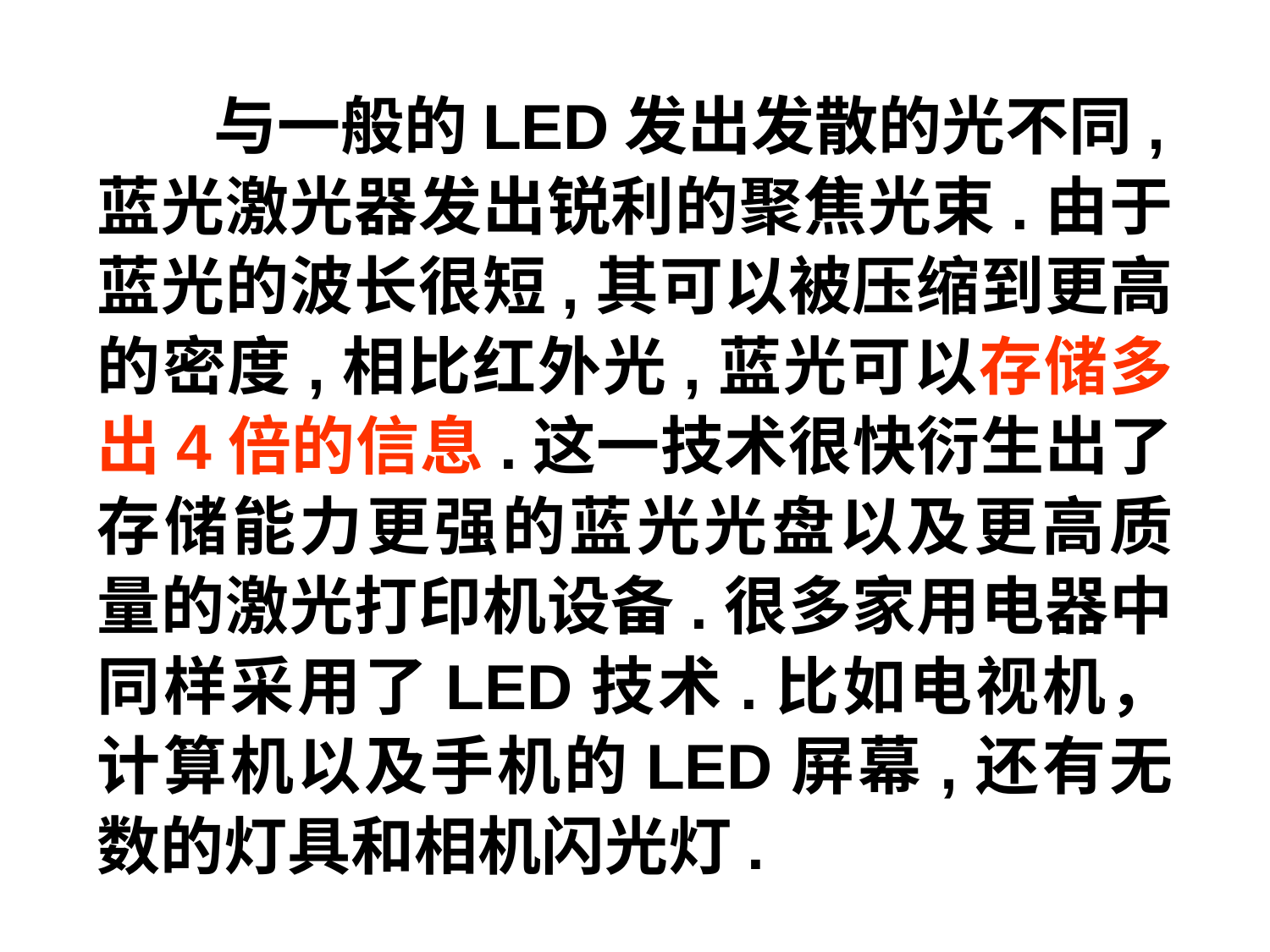

与一般的LED发出发散的光不同,蓝光激光器发出锐利的聚焦光束.由于蓝光的波长很短,其可以被压缩到更高的密度,相比红外光,蓝光可以存储多出4倍的信息.这一技术很快衍生出了存储能力更强的蓝光光盘以及更高质量的激光打印机设备.很多家用电器中同样采用了LED技术.比如电视机，计算机以及手机的LED屏幕,还有无数的灯具和相机闪光灯.